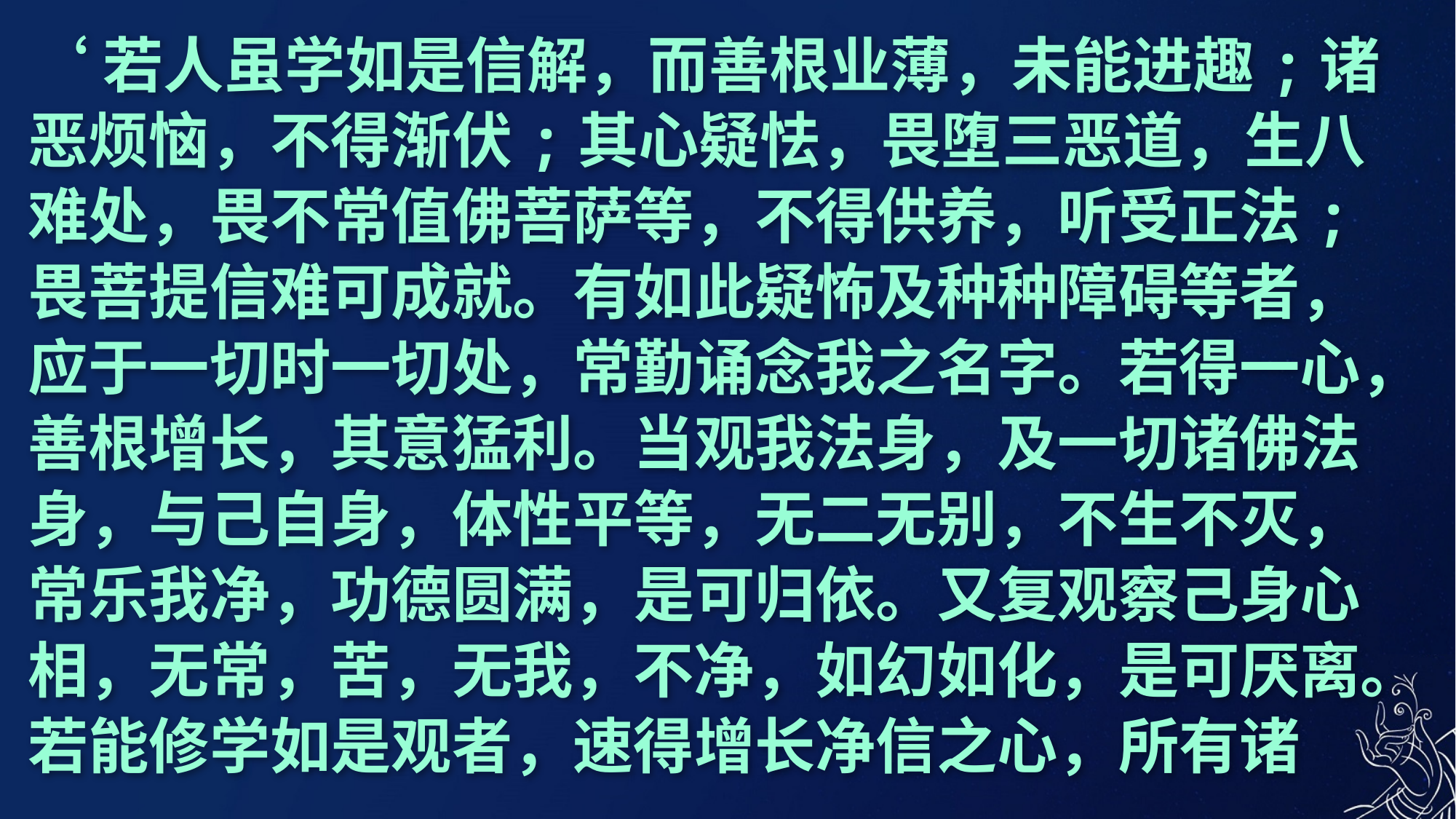

‘若人虽学如是信解，而善根业薄，未能进趣;诸恶烦恼，不得渐伏;其心疑怯，畏堕三恶道，生八难处，畏不常值佛菩萨等，不得供养，听受正法;畏菩提信难可成就。有如此疑怖及种种障碍等者，应于一切时一切处，常勤诵念我之名字。若得一心，善根增长，其意猛利。当观我法身，及一切诸佛法身，与己自身，体性平等，无二无别，不生不灭，常乐我净，功德圆满，是可归依。又复观察己身心相，无常，苦，无我，不净，如幻如化，是可厌离。若能修学如是观者，速得增长净信之心，所有诸